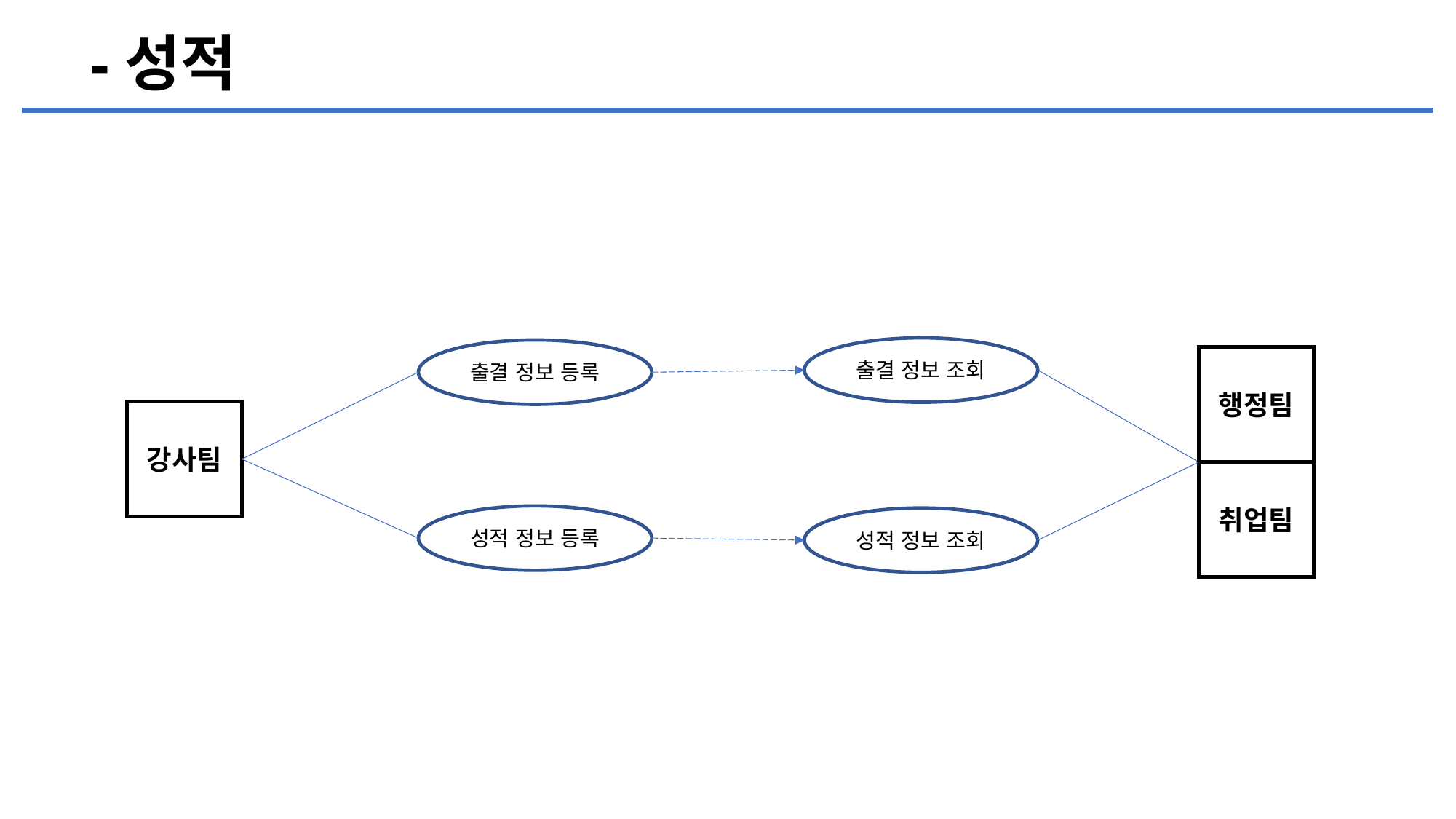

-성적
출결 정보 조회
출결 정보 등록
행정팀
강사팀
취업팀
성적 정보 등록
성적 정보 조회